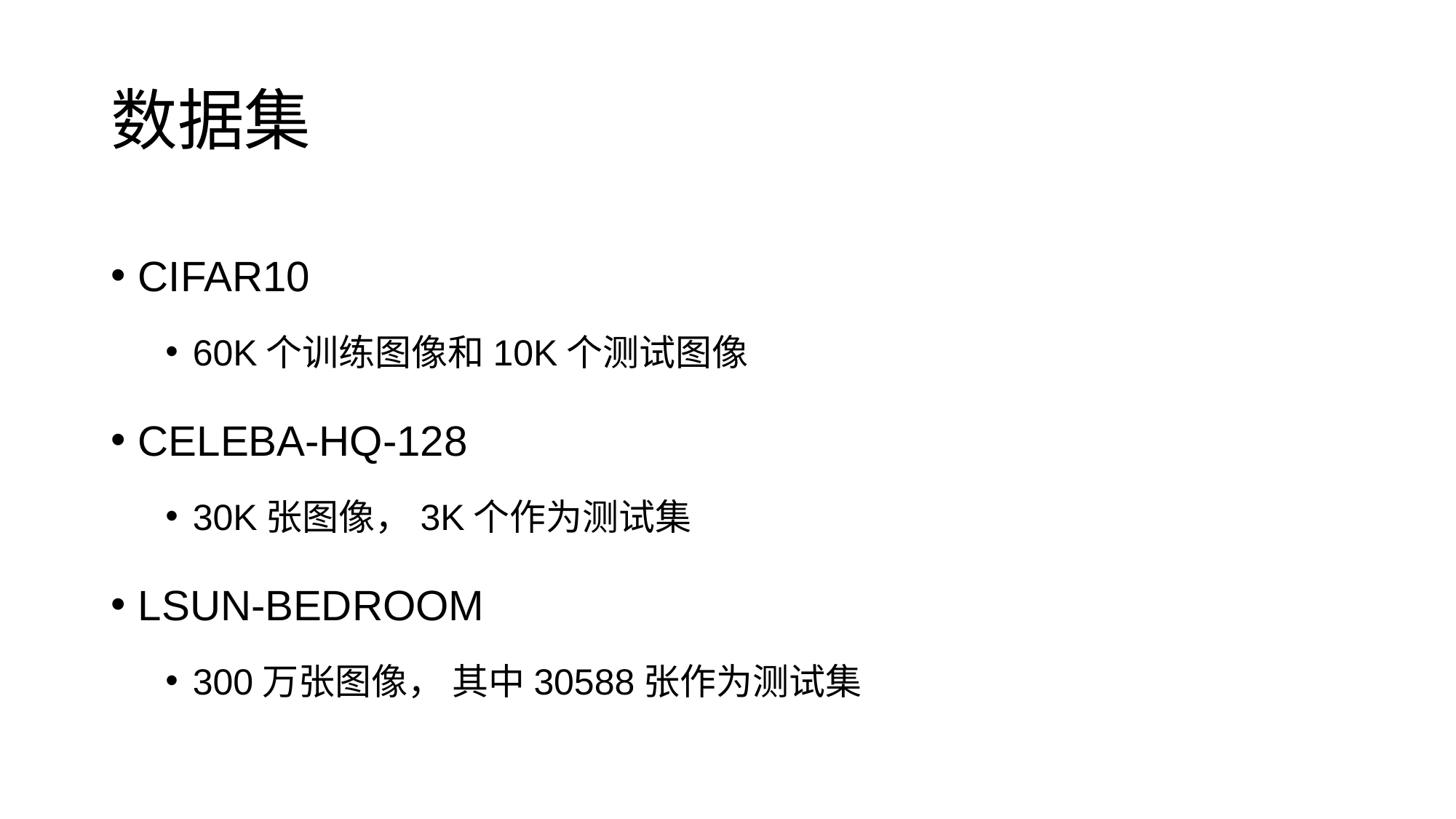

# 数据集
CIFAR10
60K个训练图像和10K个测试图像
CELEBA-HQ-128
30K张图像，3K个作为测试集
LSUN-BEDROOM
300万张图像， 其中30588张作为测试集